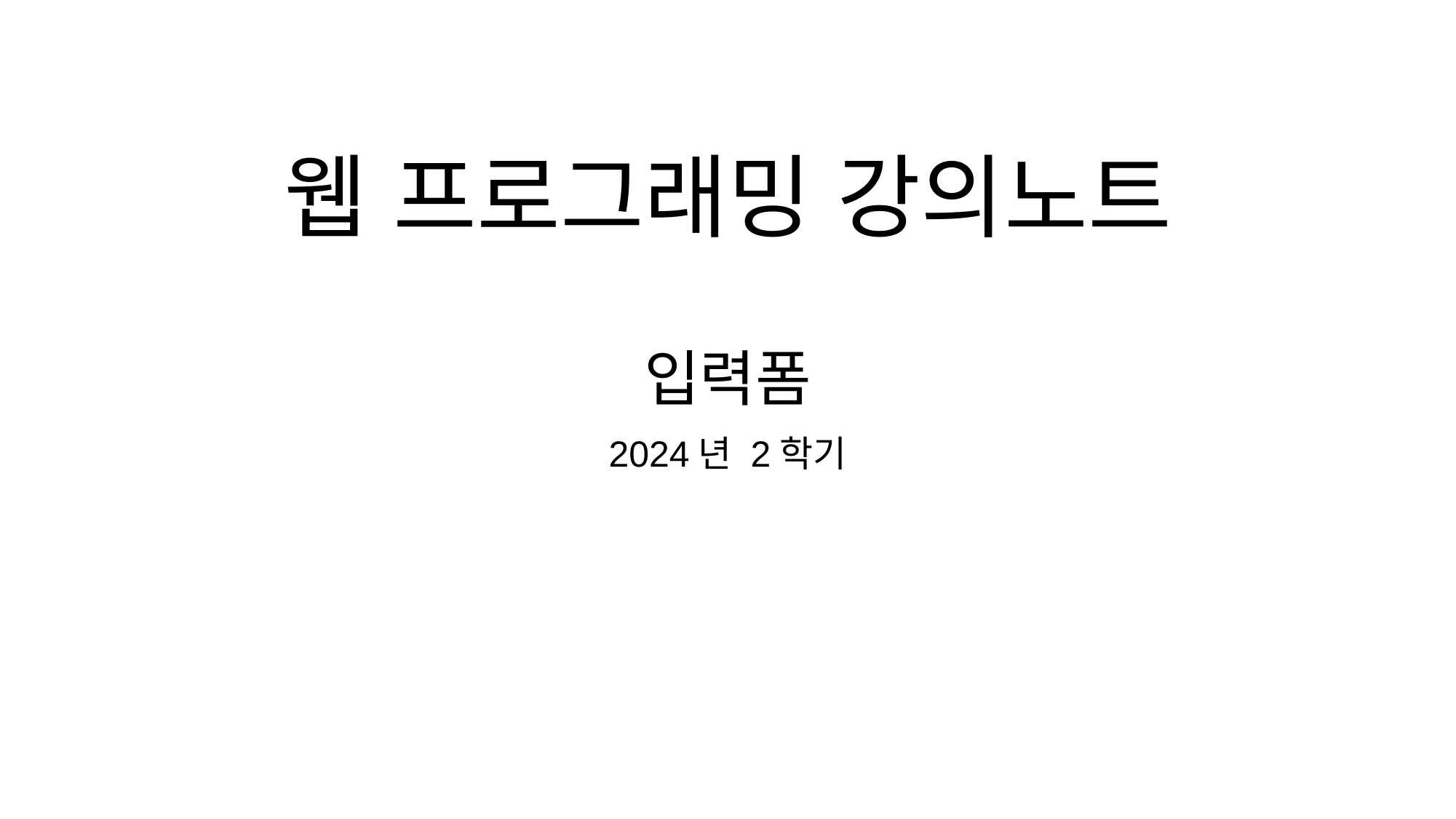

# 웹 프로그래밍 강의노트 입력폼
2024년 2학기